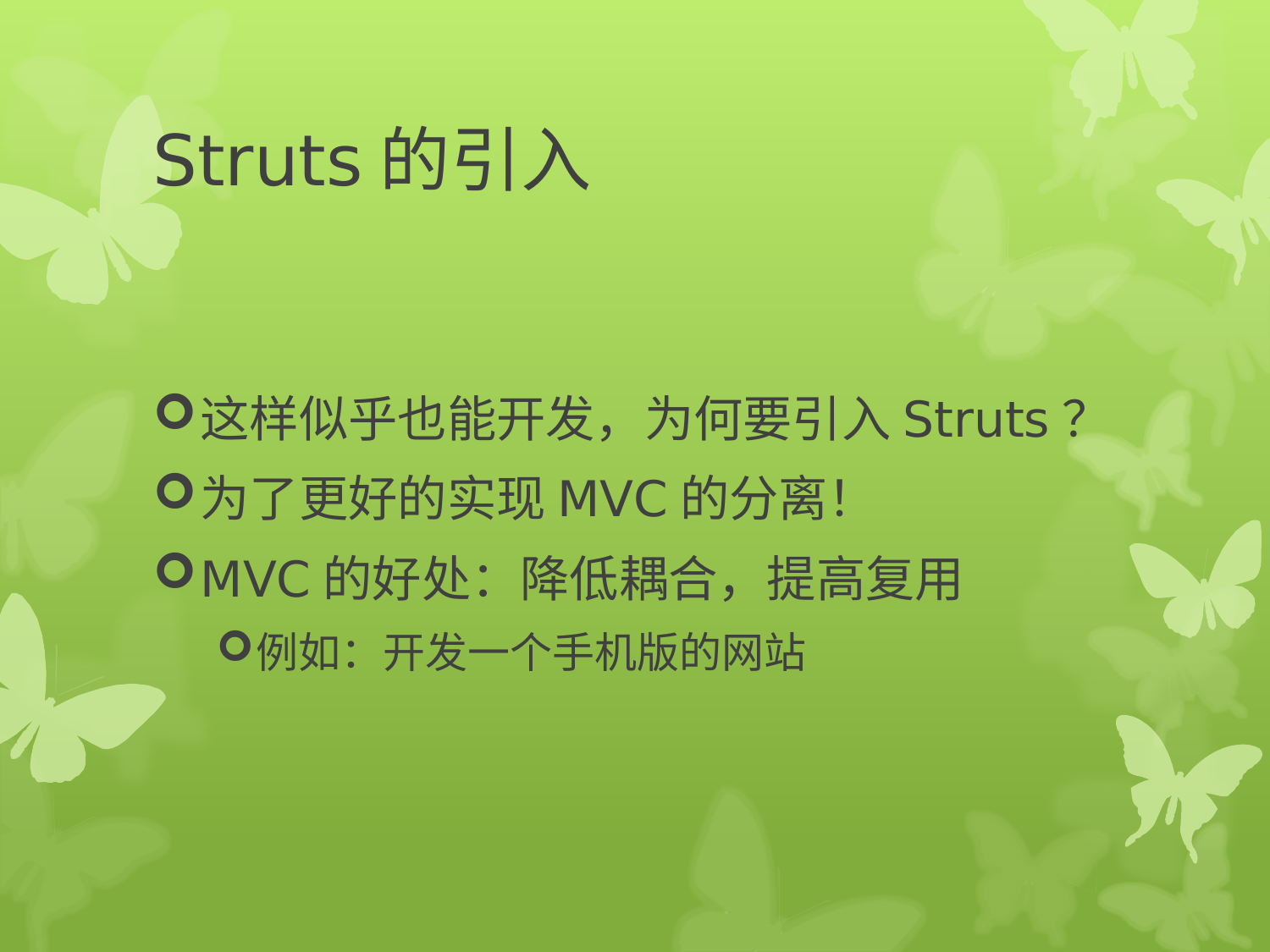

# Struts的引入
这样似乎也能开发，为何要引入Struts？
为了更好的实现MVC的分离！
MVC的好处：降低耦合，提高复用
例如：开发一个手机版的网站